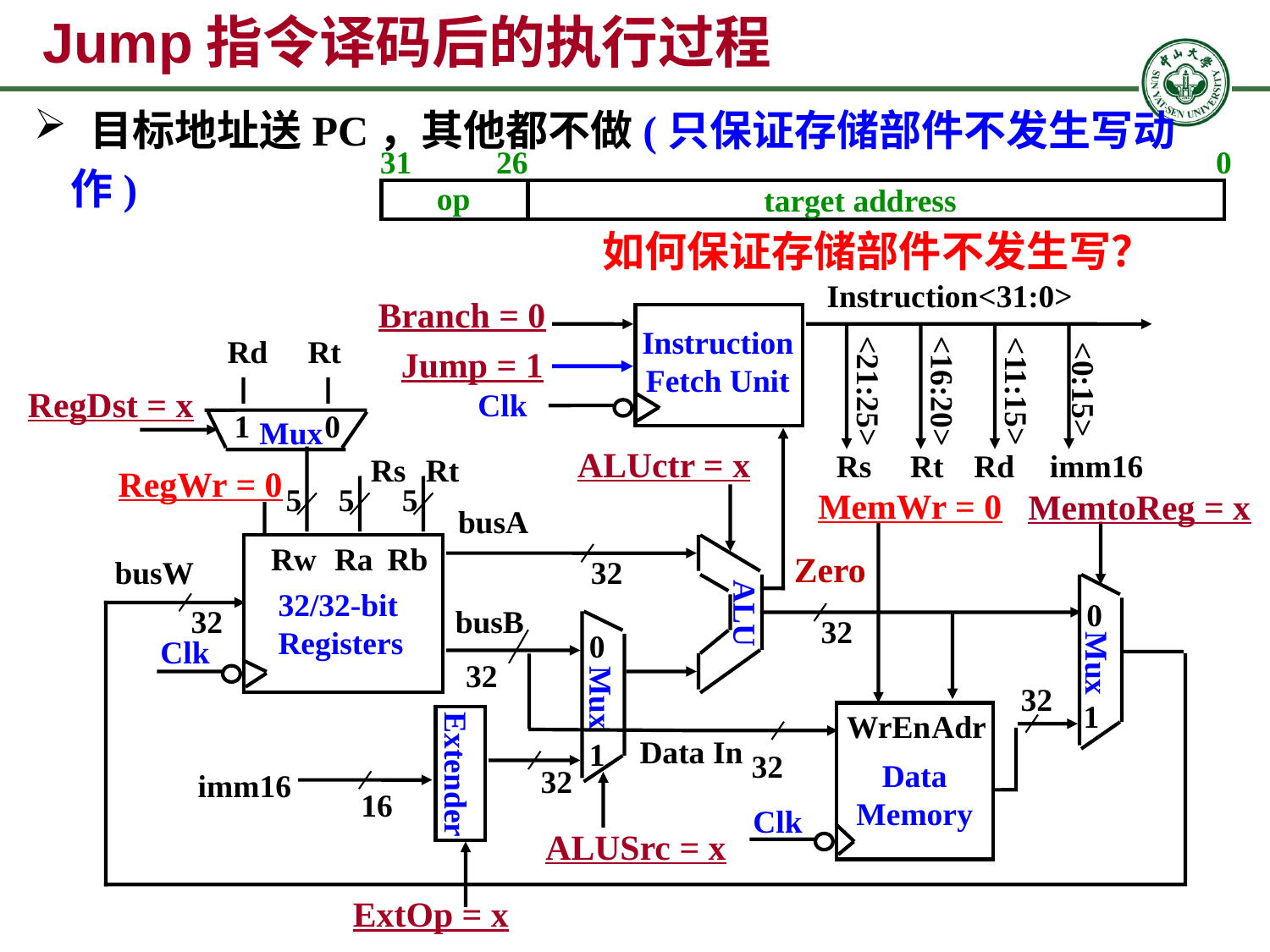

# Jump指令译码后的执行过程
 目标地址送PC，其他都不做(只保证存储部件不发生写动作)
31
26
0
op

target address

如何保证存储部件不发生写？
Instruction<31:0>
Branch = 0

Instruction
Fetch Unit

Rd
Rt
Jump = 1
<0:15>
<21:25>
<16:20>
<11:15>

RegDst = x

Clk

1
0

Mux

ALUctr = x
Rs
Rt
Rd
imm16
Rs
Rt

RegWr = 0
5
5
5

MemWr = 0
MemtoReg = x

busA

Rw
Ra
Rb

Zero

busW
32

32/32-bit
Registers
ALU

0

32
busB

32

0
Clk

Mux
32

Mux

32
1
WrEn
Adr

Data In

1

32
Extender
Data
Memory

32
imm16

16

Clk
ALUSrc = x

ExtOp = x